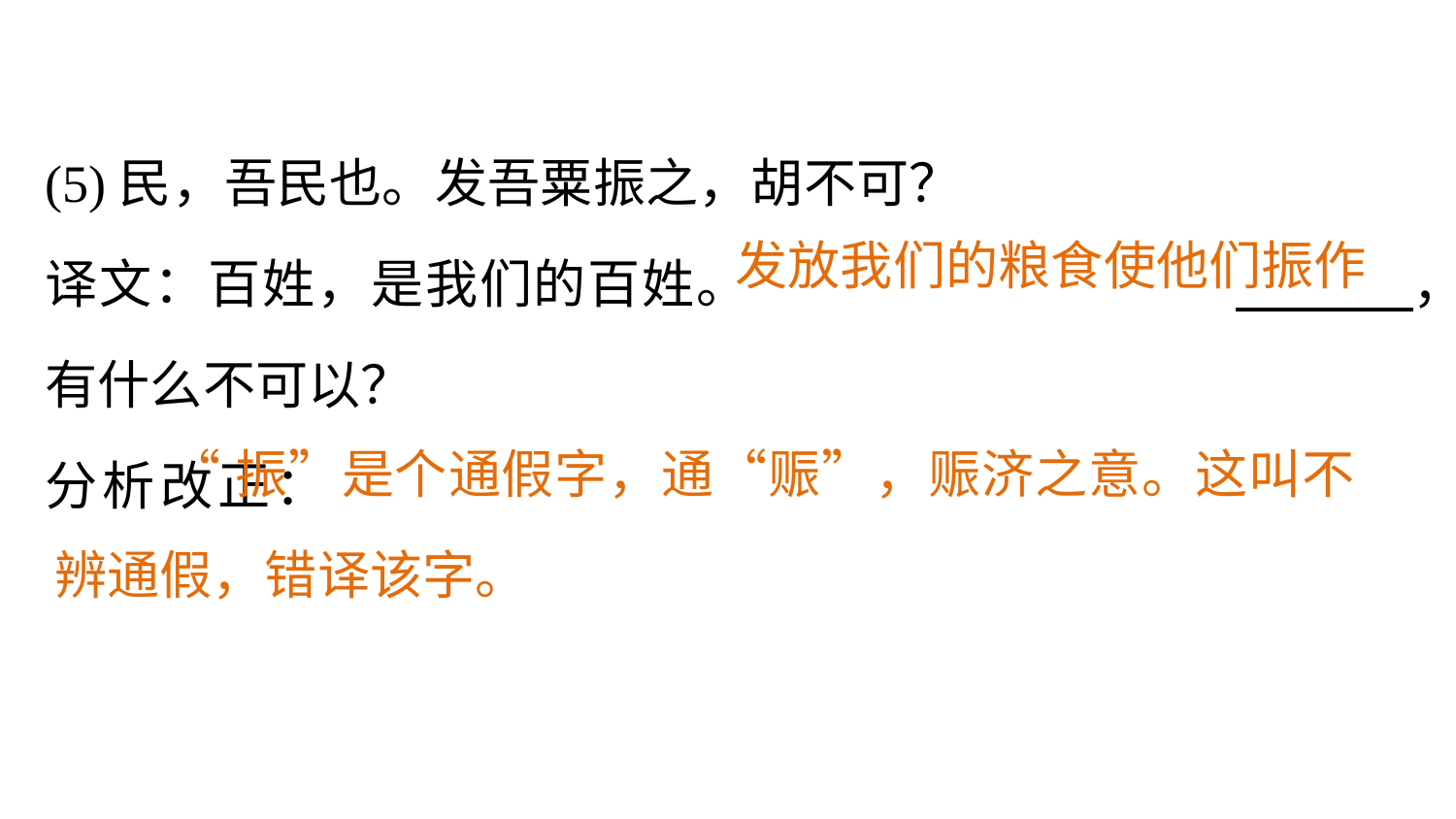

(5)民，吾民也。发吾粟振之，胡不可？
译文：百姓，是我们的百姓。				             ，有什么不可以？
分析改正：
发放我们的粮食使他们振作
         “振”是个通假字，通“赈”，赈济之意。这叫不辨通假，错译该字。